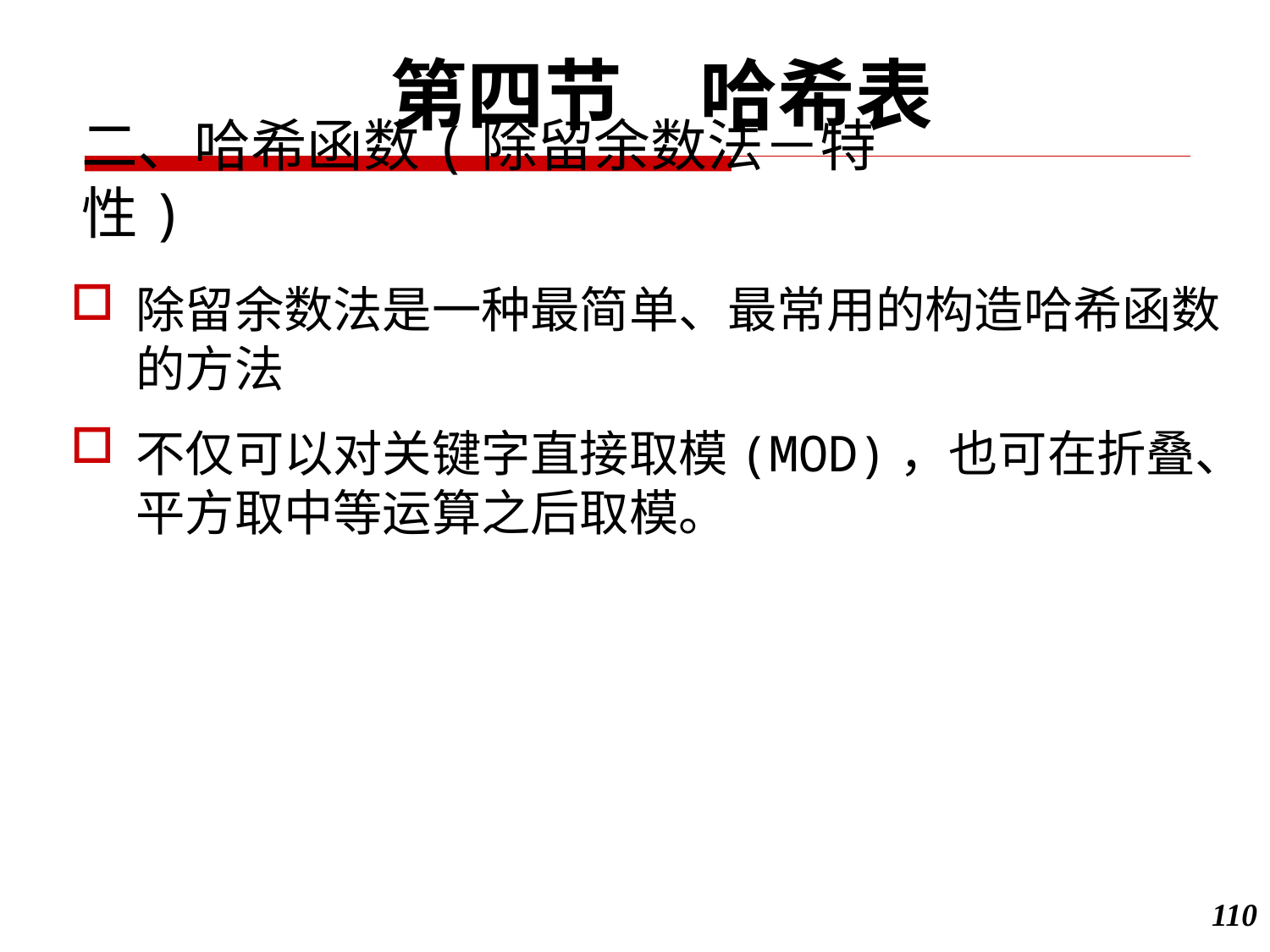

第四节　哈希表
二、哈希函数(除留余数法－特性)
除留余数法是一种最简单、最常用的构造哈希函数的方法
不仅可以对关键字直接取模(MOD)，也可在折叠、平方取中等运算之后取模。
110